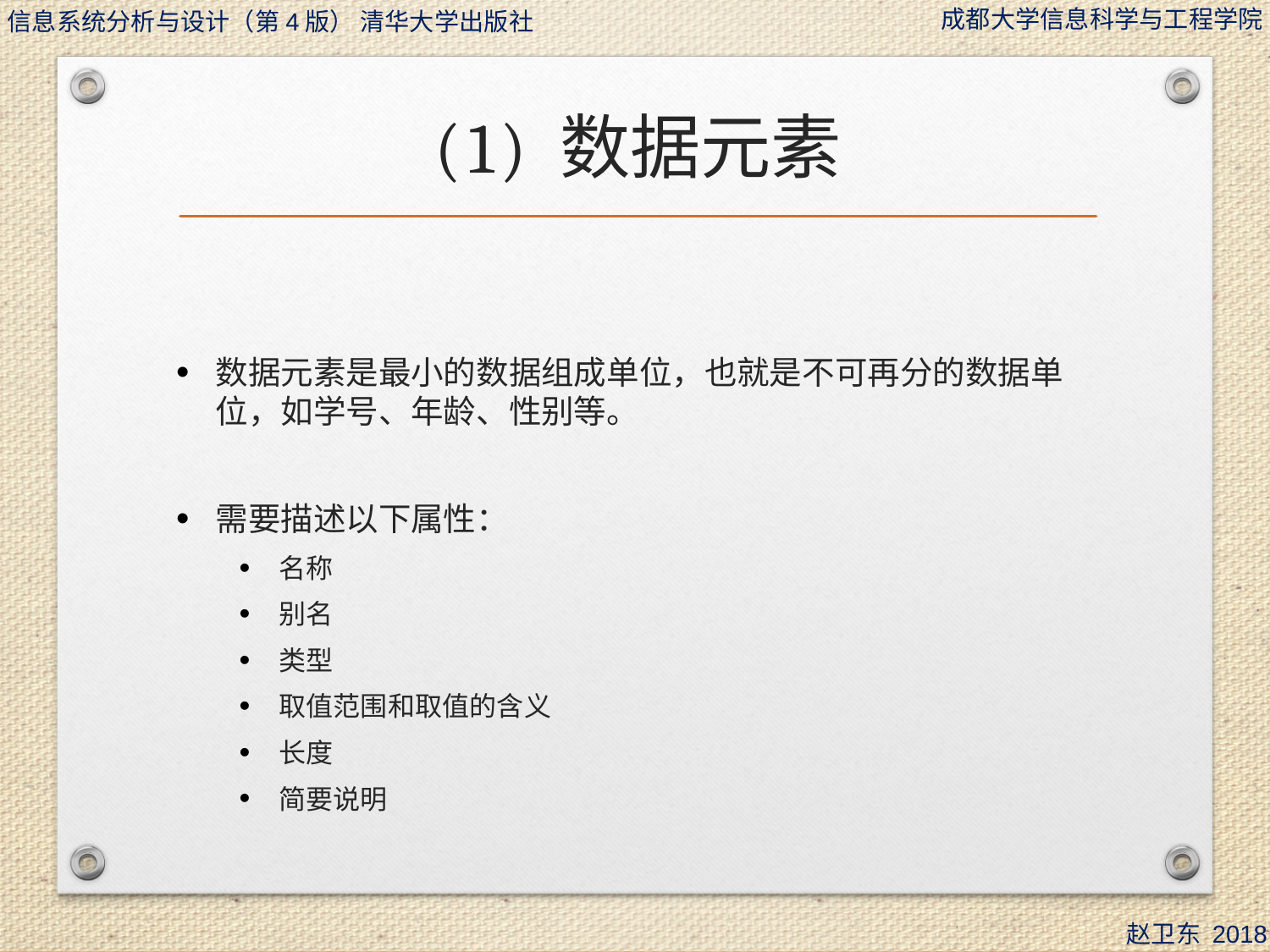

# (1) 数据元素
数据元素是最小的数据组成单位，也就是不可再分的数据单位，如学号、年龄、性别等。

需要描述以下属性：
名称
别名
类型
取值范围和取值的含义
长度
简要说明